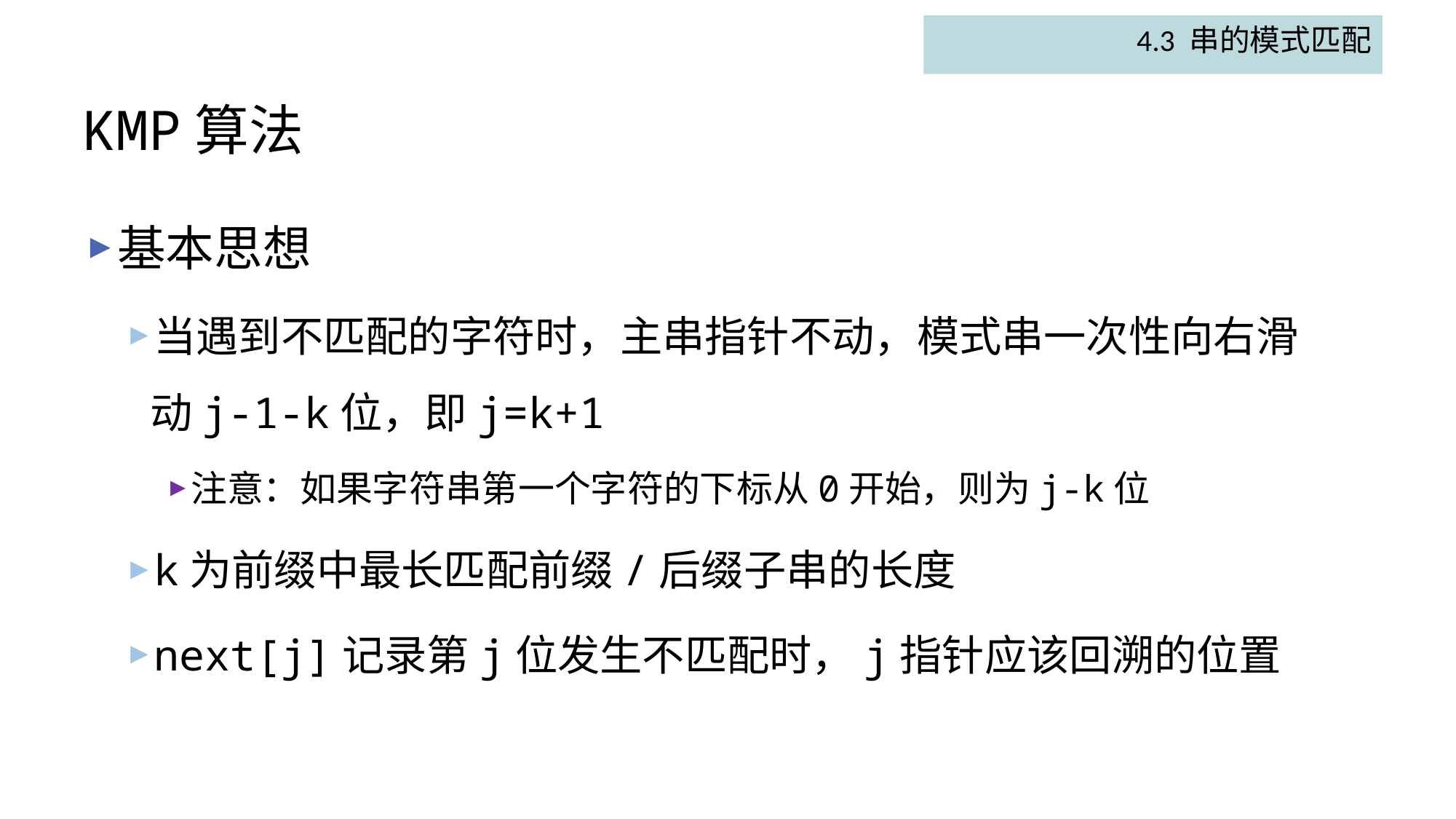

4.3 串的模式匹配

# KMP算法
基本思想
当遇到不匹配的字符时，主串指针不动，模式串一次性向右滑动j-1-k位，即j=k+1
注意：如果字符串第一个字符的下标从0开始，则为j-k位
k为前缀中最长匹配前缀/后缀子串的长度
next[j]记录第j位发生不匹配时，j指针应该回溯的位置